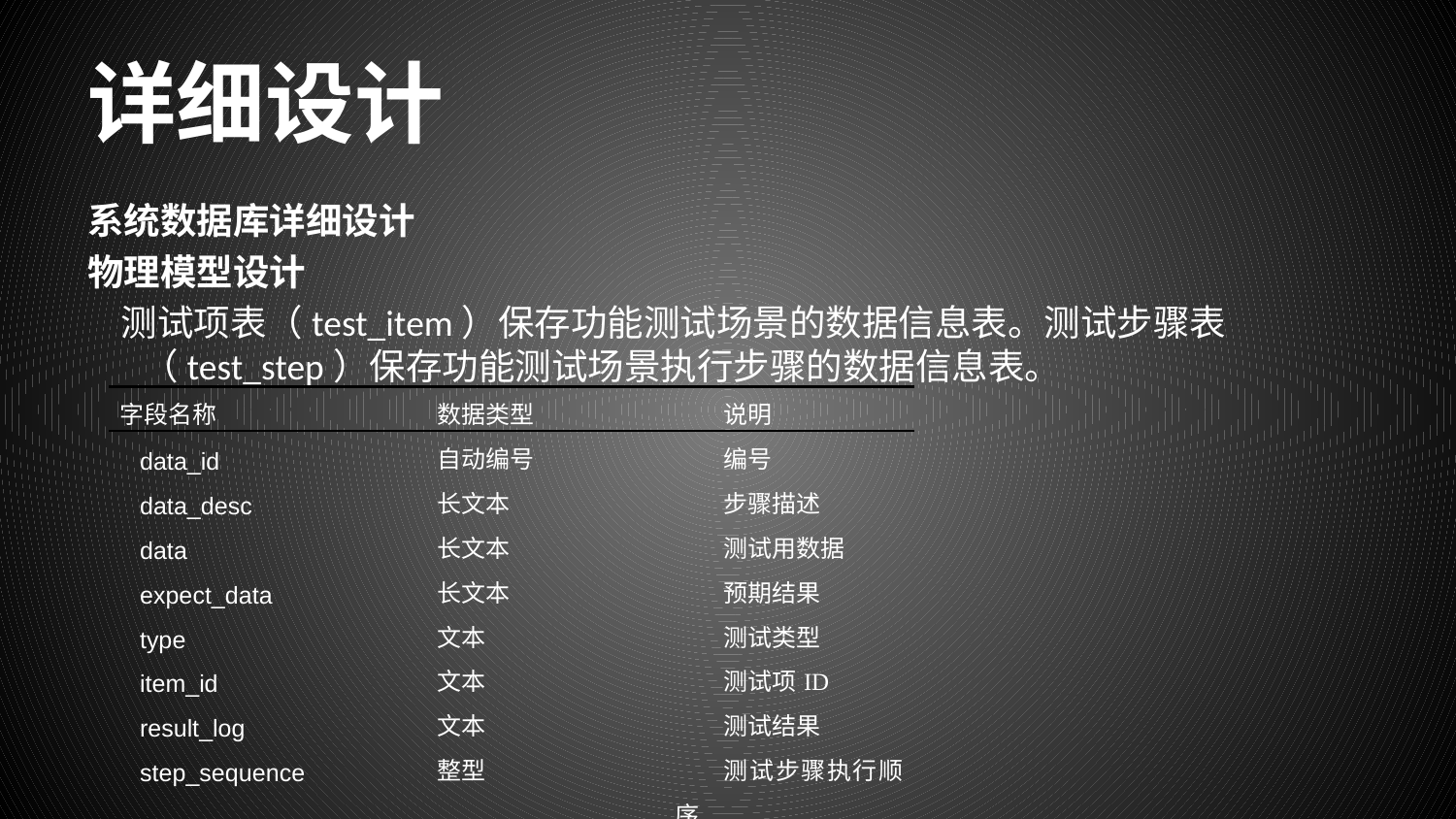

# 详细设计
系统数据库详细设计
物理模型设计
   测试项表（test_item）保存功能测试场景的数据信息表。测试步骤表（test_step）保存功能测试场景执行步骤的数据信息表。

| 字段名称 | 数据类型 | 说明 |
| --- | --- | --- |
| data\_id | 自动编号 | 编号 |
| data\_desc data expect\_data type item\_id result\_log step\_sequence | 长文本 长文本 长文本 文本 文本 文本 整型 | 步骤描述 测试用数据 预期结果 测试类型 测试项ID 测试结果 测试步骤执行顺序 |